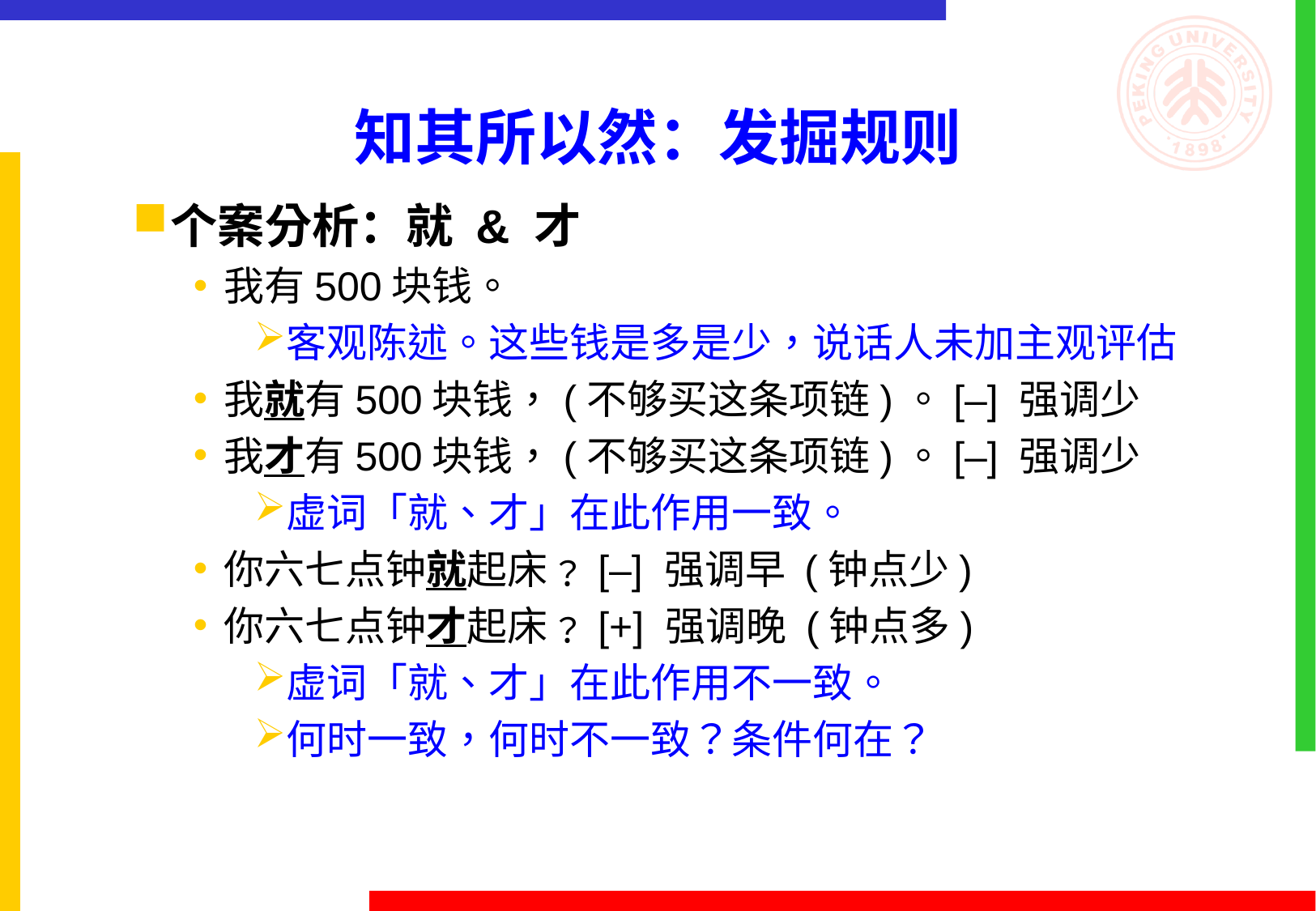

# 知其所以然：发掘规则
个案分析：就 & 才
我有500块钱。
客观陈述。这些钱是多是少，说话人未加主观评估
我就有500块钱，(不够买这条项链)。[–] 强调少
我才有500块钱，(不够买这条项链)。[–] 强调少
虚词「就、才」在此作用一致。
你六七点钟就起床﹖[–] 强调早 (钟点少)
你六七点钟才起床﹖[+] 强调晚 (钟点多)
虚词「就、才」在此作用不一致。
何时一致，何时不一致？条件何在？